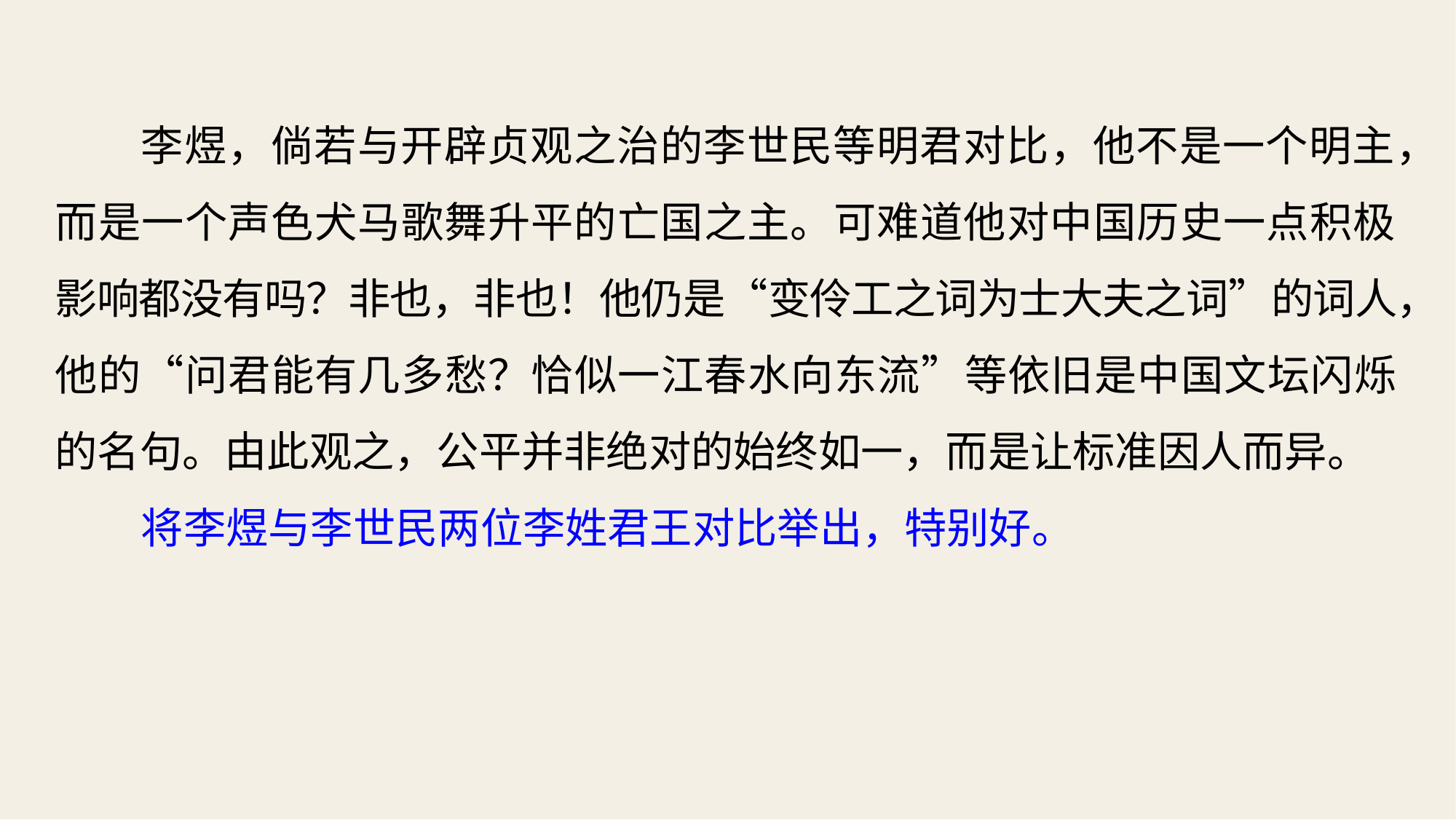

李煜，倘若与开辟贞观之治的李世民等明君对比，他不是一个明主，而是一个声色犬马歌舞升平的亡国之主。可难道他对中国历史一点积极影响都没有吗？非也，非也！他仍是“变伶工之词为士大夫之词”的词人，他的“问君能有几多愁？恰似一江春水向东流”等依旧是中国文坛闪烁的名句。由此观之，公平并非绝对的始终如一，而是让标准因人而异。
将李煜与李世民两位李姓君王对比举出，特别好。